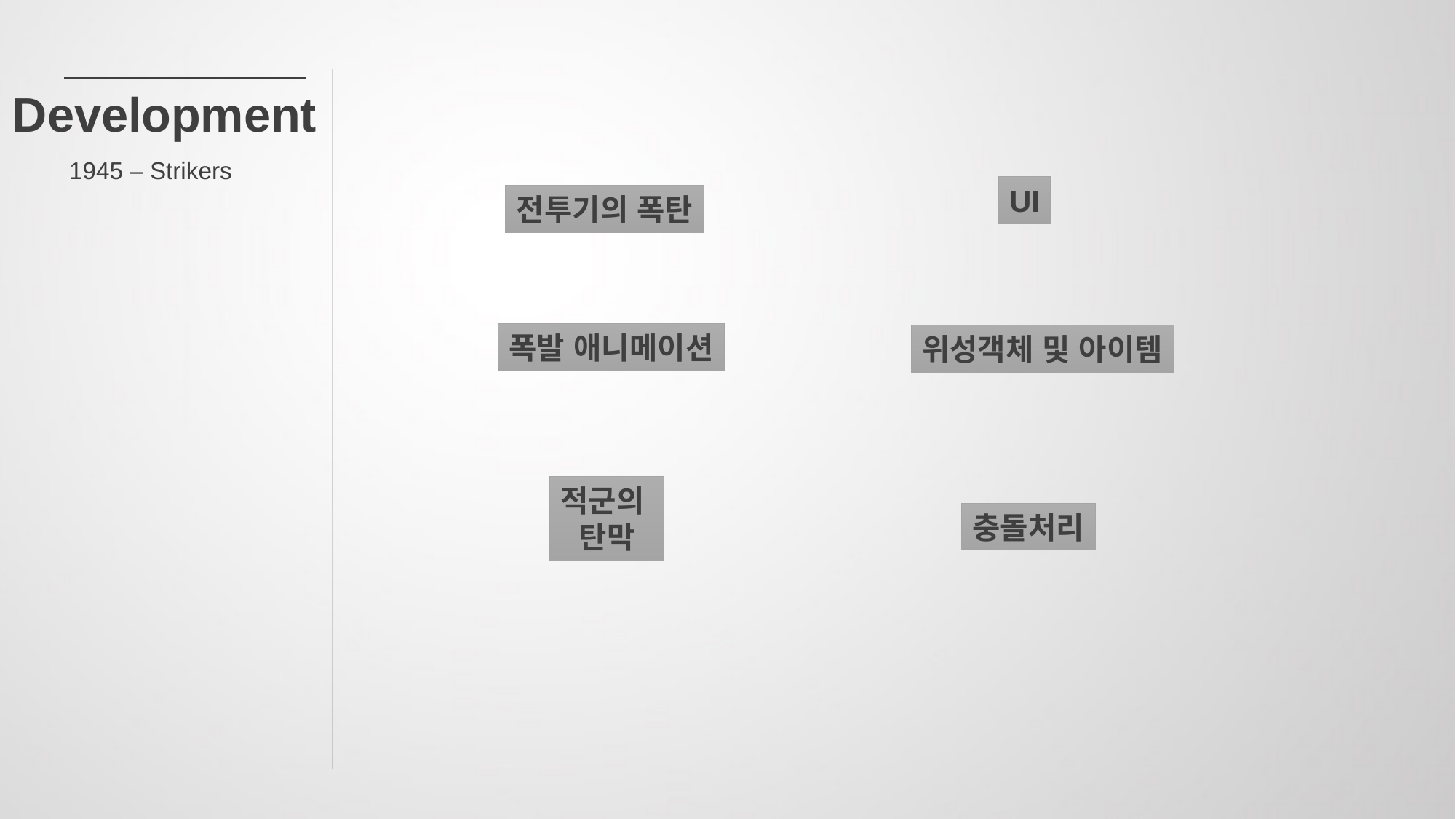

Development
1945 – Strikers
UI
전투기의 폭탄
폭발 애니메이션
위성객체 및 아이템
적군의
탄막
충돌처리